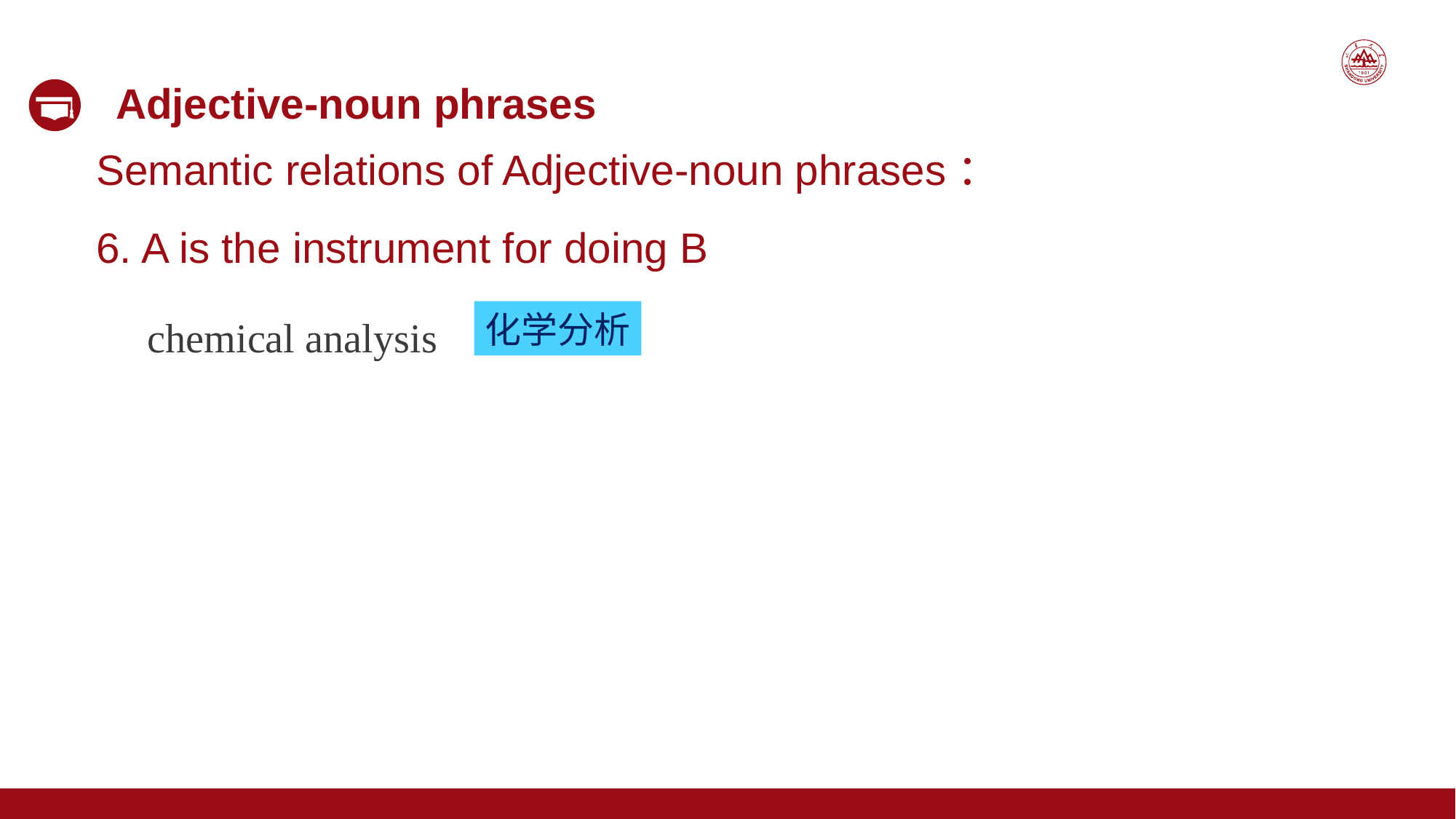

Adjective-noun phrases
Semantic relations of Adjective-noun phrases：
6. A is the instrument for doing B
     chemical analysis

化学分析